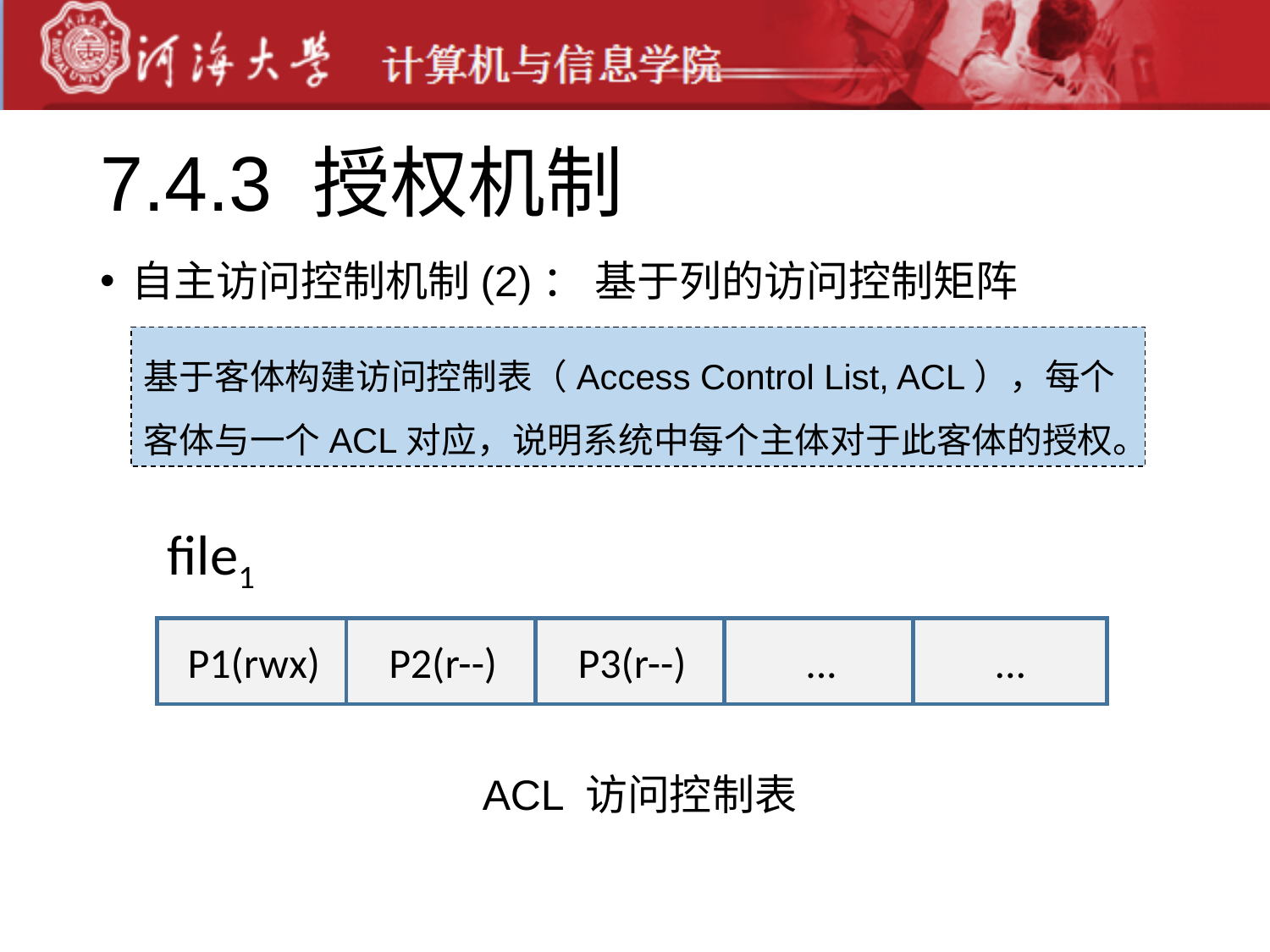

# 7.4.3 授权机制
自主访问控制机制(2)： 基于列的访问控制矩阵
基于客体构建访问控制表（Access Control List, ACL），每个客体与一个ACL对应，说明系统中每个主体对于此客体的授权。
file1
P1(rwx)
P2(r--)
P3(r--)
...
...
ACL 访问控制表